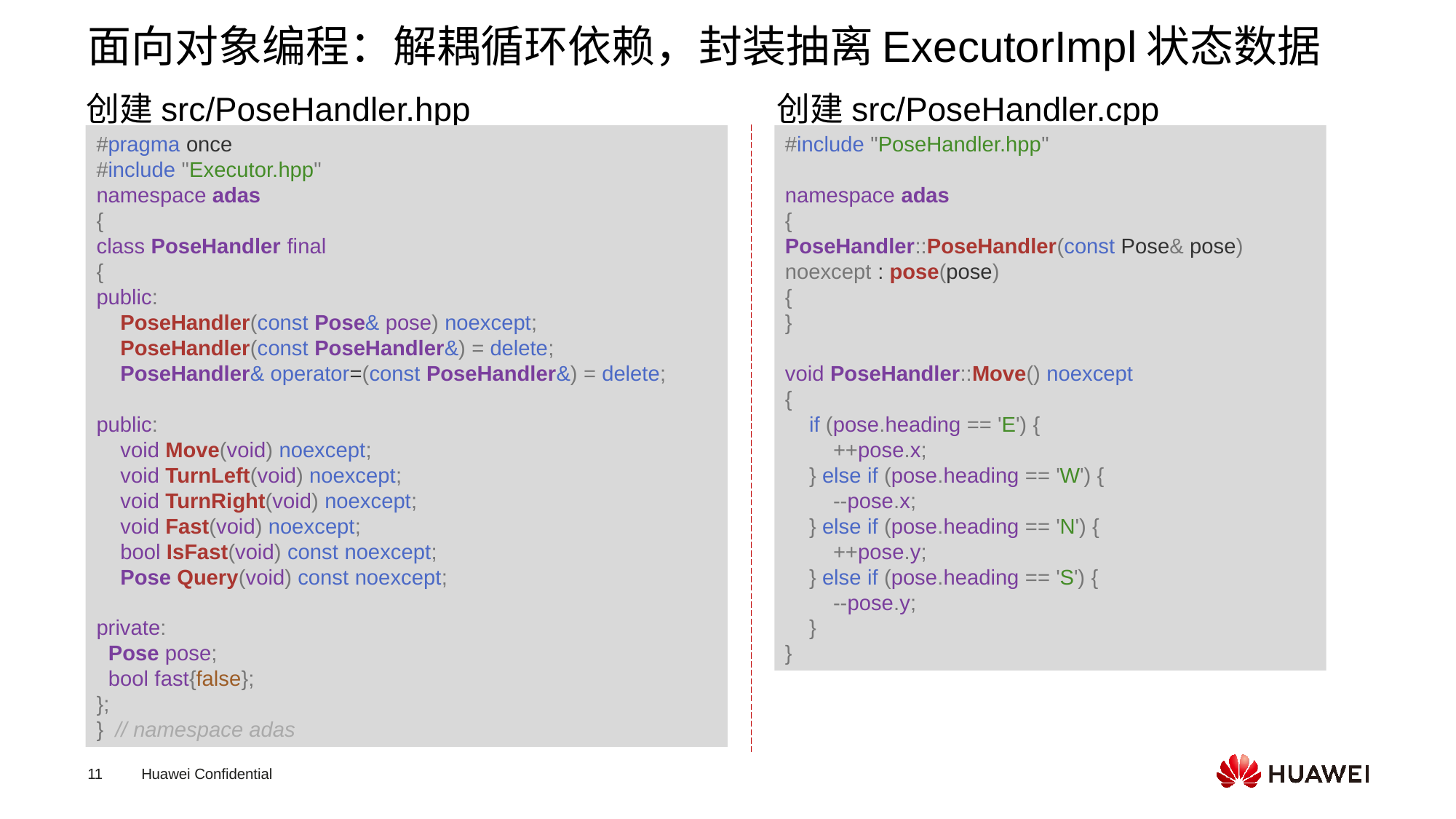

# 面向对象编程：解耦循环依赖，封装抽离ExecutorImpl状态数据
创建src/PoseHandler.hpp			   创建src/PoseHandler.cpp

#pragma once
#include "Executor.hpp"
namespace adas
{
class PoseHandler final
{
public:
    PoseHandler(const Pose& pose) noexcept;
    PoseHandler(const PoseHandler&) = delete;
    PoseHandler& operator=(const PoseHandler&) = delete;
public:
    void Move(void) noexcept;
    void TurnLeft(void) noexcept;
    void TurnRight(void) noexcept;
    void Fast(void) noexcept;
    bool IsFast(void) const noexcept;
    Pose Query(void) const noexcept;
private:
  Pose pose;
  bool fast{false};
};
}  // namespace adas
#include "PoseHandler.hpp"
namespace adas
{
PoseHandler::PoseHandler(const Pose& pose) noexcept : pose(pose)
{
}
void PoseHandler::Move() noexcept
{
    if (pose.heading == 'E') {
        ++pose.x;
    } else if (pose.heading == 'W') {
        --pose.x;
    } else if (pose.heading == 'N') {
        ++pose.y;
    } else if (pose.heading == 'S') {
        --pose.y;
    }
}